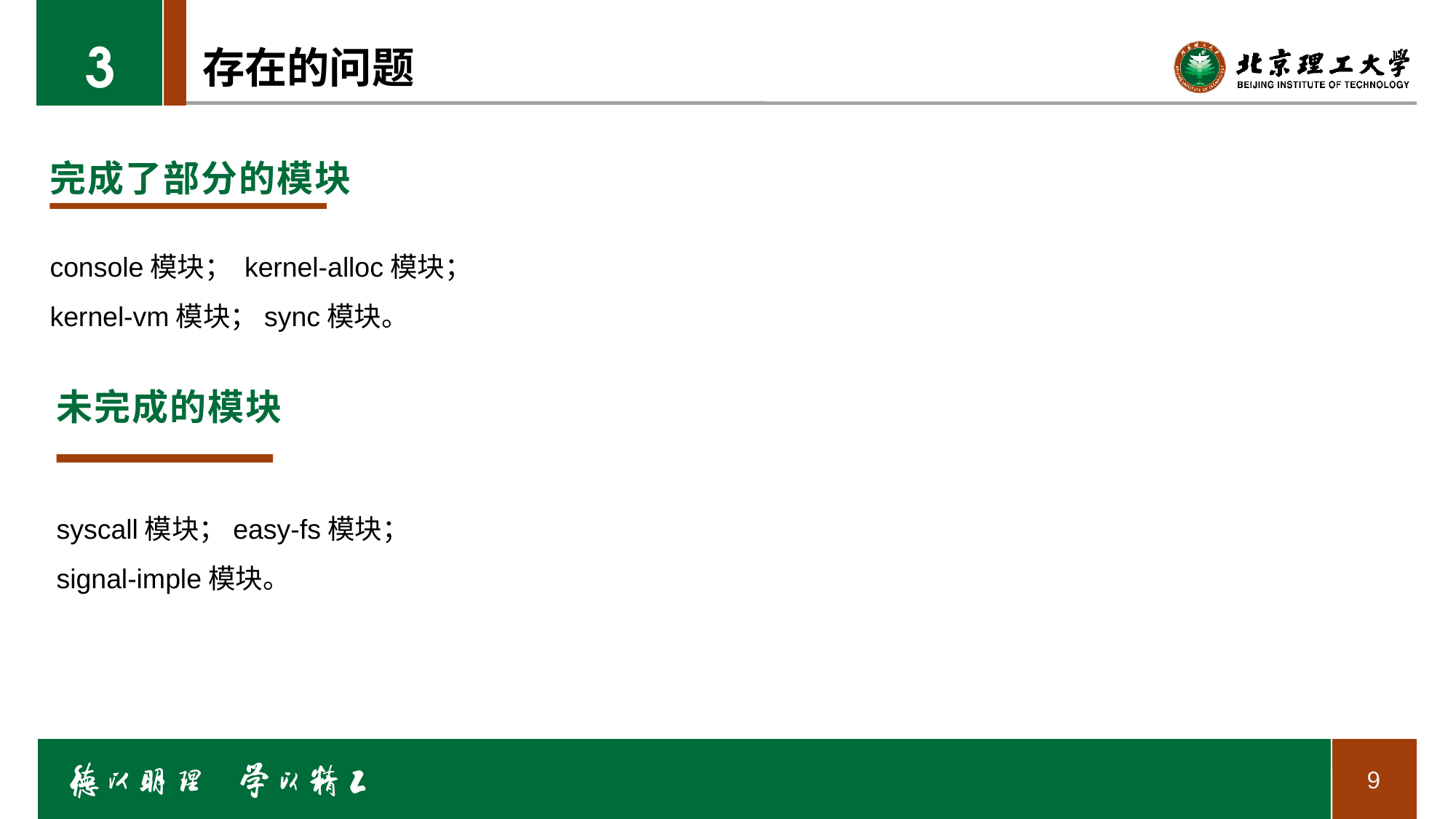

3
# 存在的问题
完成了部分的模块

console模块； kernel-alloc模块；
kernel-vm模块；sync模块。

未完成的模块

syscall模块；easy-fs模块；
signal-imple模块。